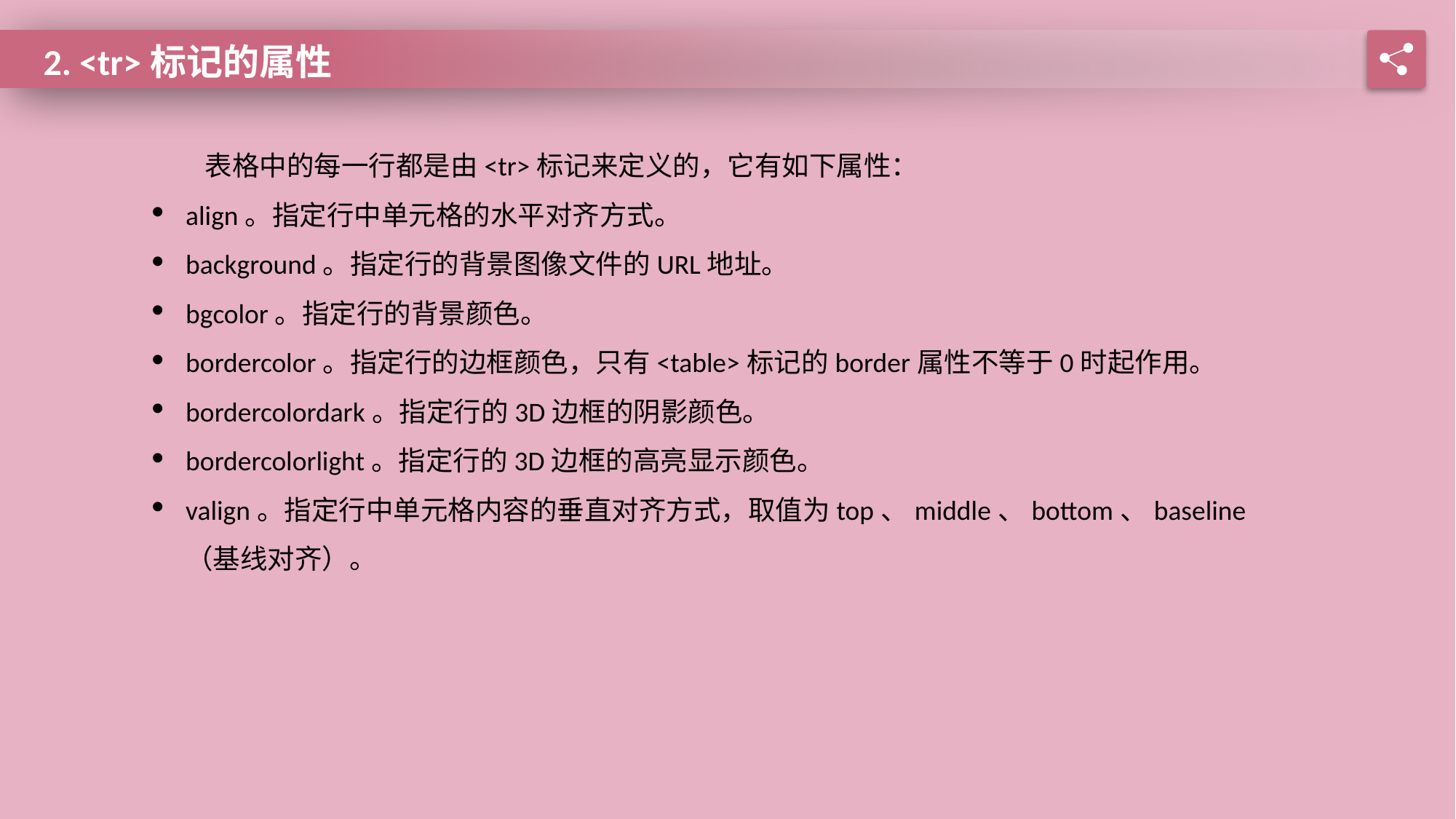

2. <tr>标记的属性
表格中的每一行都是由<tr>标记来定义的，它有如下属性：
align。指定行中单元格的水平对齐方式。
background。指定行的背景图像文件的URL地址。
bgcolor。指定行的背景颜色。
bordercolor。指定行的边框颜色，只有<table>标记的border属性不等于0时起作用。
bordercolordark。指定行的3D边框的阴影颜色。
bordercolorlight。指定行的3D边框的高亮显示颜色。
valign。指定行中单元格内容的垂直对齐方式，取值为top、middle、bottom、baseline（基线对齐）。